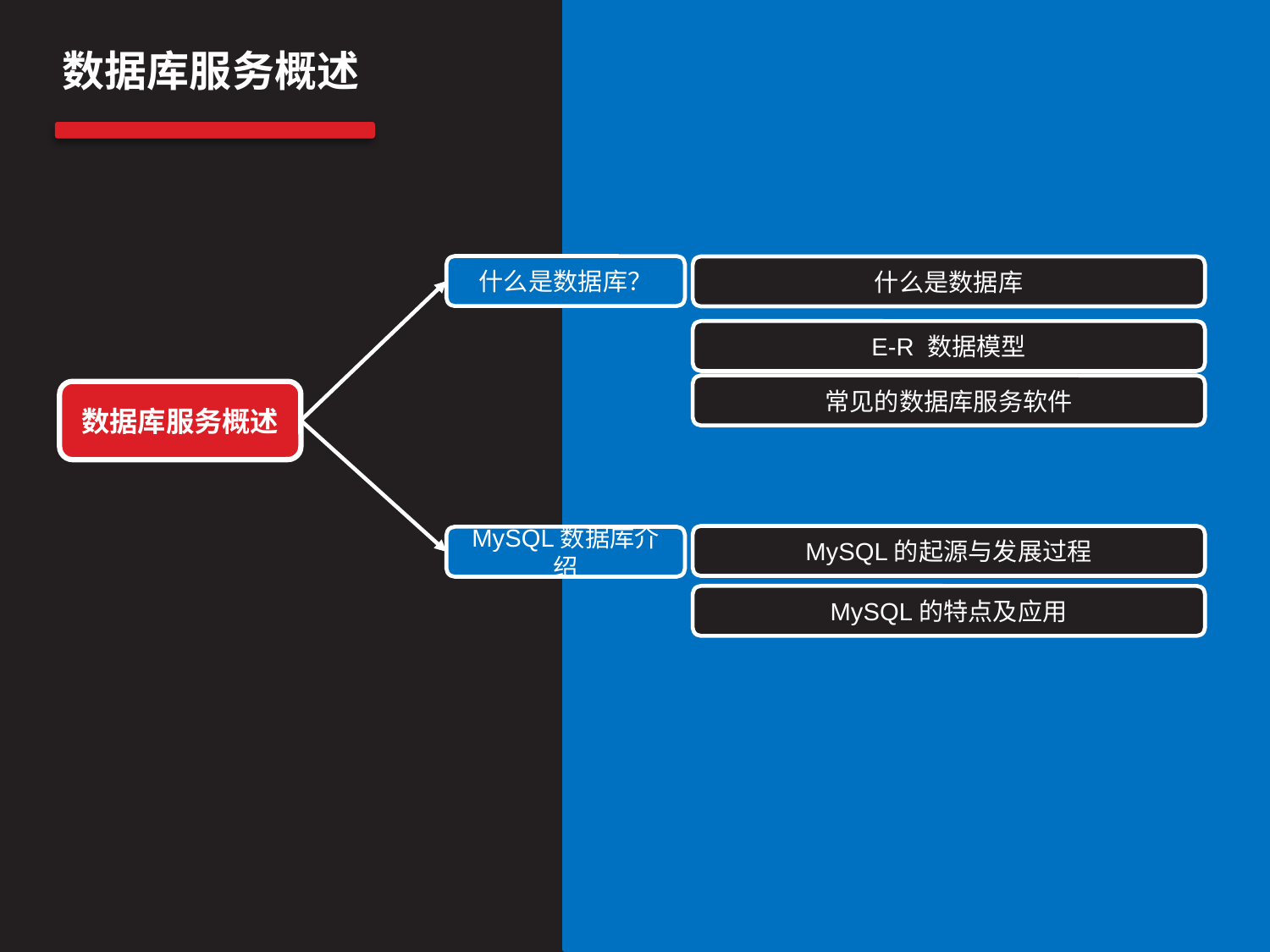

数据库服务概述

什么是数据库？
什么是数据库
E-R 数据模型
常见的数据库服务软件
数据库服务概述
MySQL的起源与发展过程
MySQL数据库介绍
MySQL的特点及应用